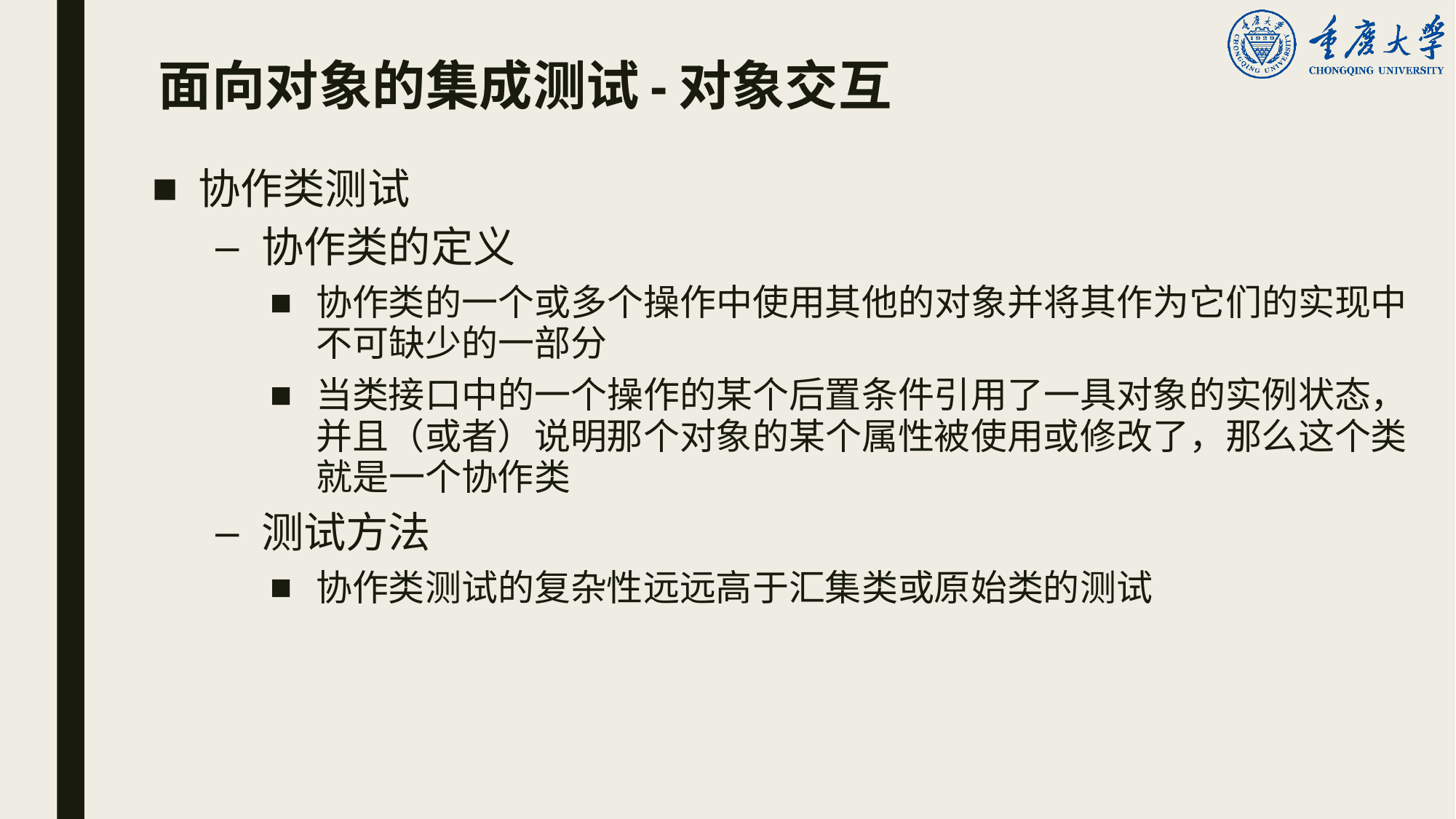

# 面向对象的集成测试-对象交互
协作类测试
协作类的定义
协作类的一个或多个操作中使用其他的对象并将其作为它们的实现中不可缺少的一部分
当类接口中的一个操作的某个后置条件引用了一具对象的实例状态，并且（或者）说明那个对象的某个属性被使用或修改了，那么这个类就是一个协作类
测试方法
协作类测试的复杂性远远高于汇集类或原始类的测试